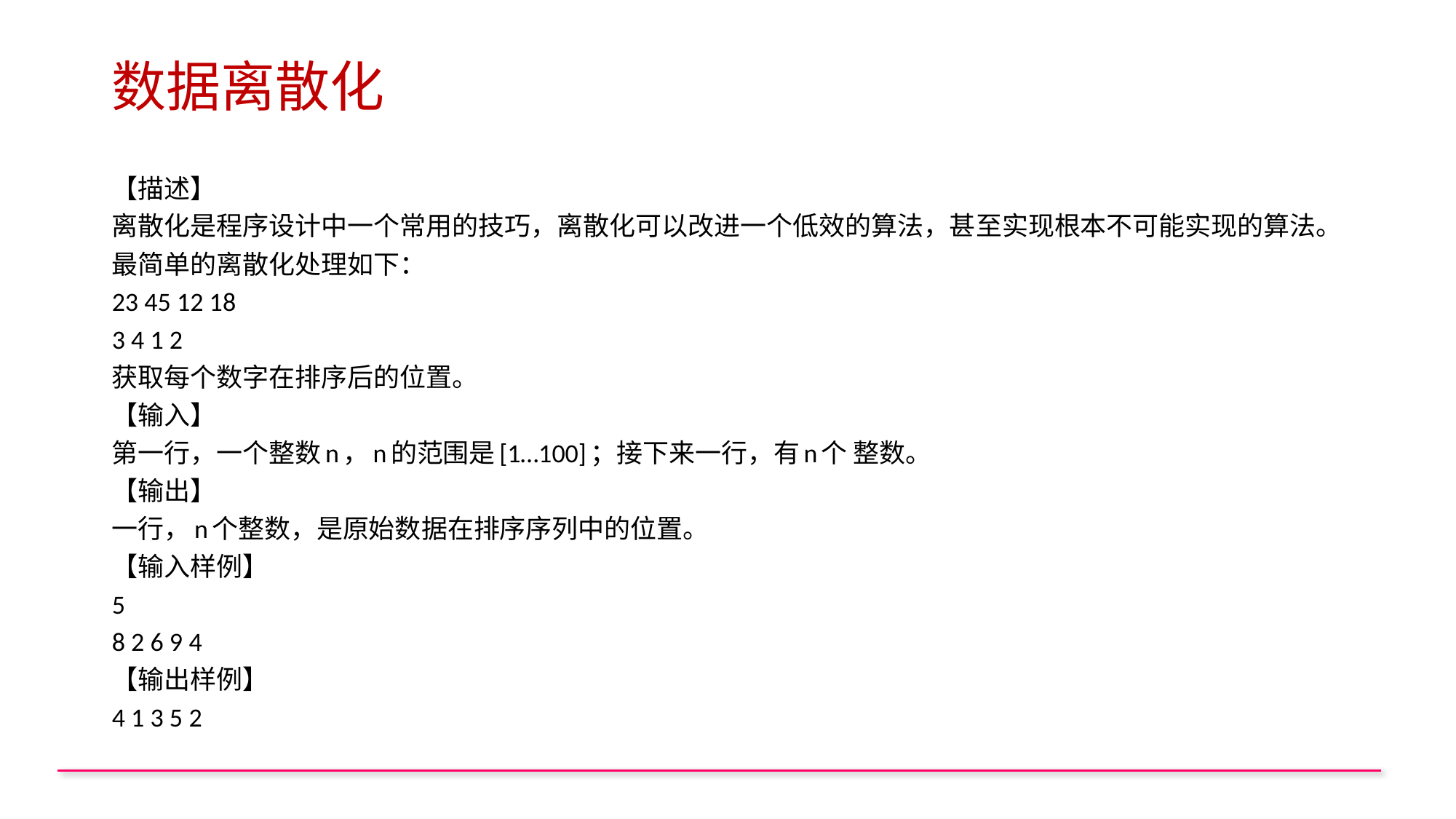

# 数据离散化
【描述】
离散化是程序设计中一个常用的技巧，离散化可以改进一个低效的算法，甚至实现根本不可能实现的算法。最简单的离散化处理如下：
23 45 12 18
3 4 1 2
获取每个数字在排序后的位置。
【输入】
第一行，一个整数n，n的范围是[1…100]；接下来一行，有n个 整数。
【输出】
一行，n个整数，是原始数据在排序序列中的位置。
【输入样例】
5
8 2 6 9 4
【输出样例】
4 1 3 5 2